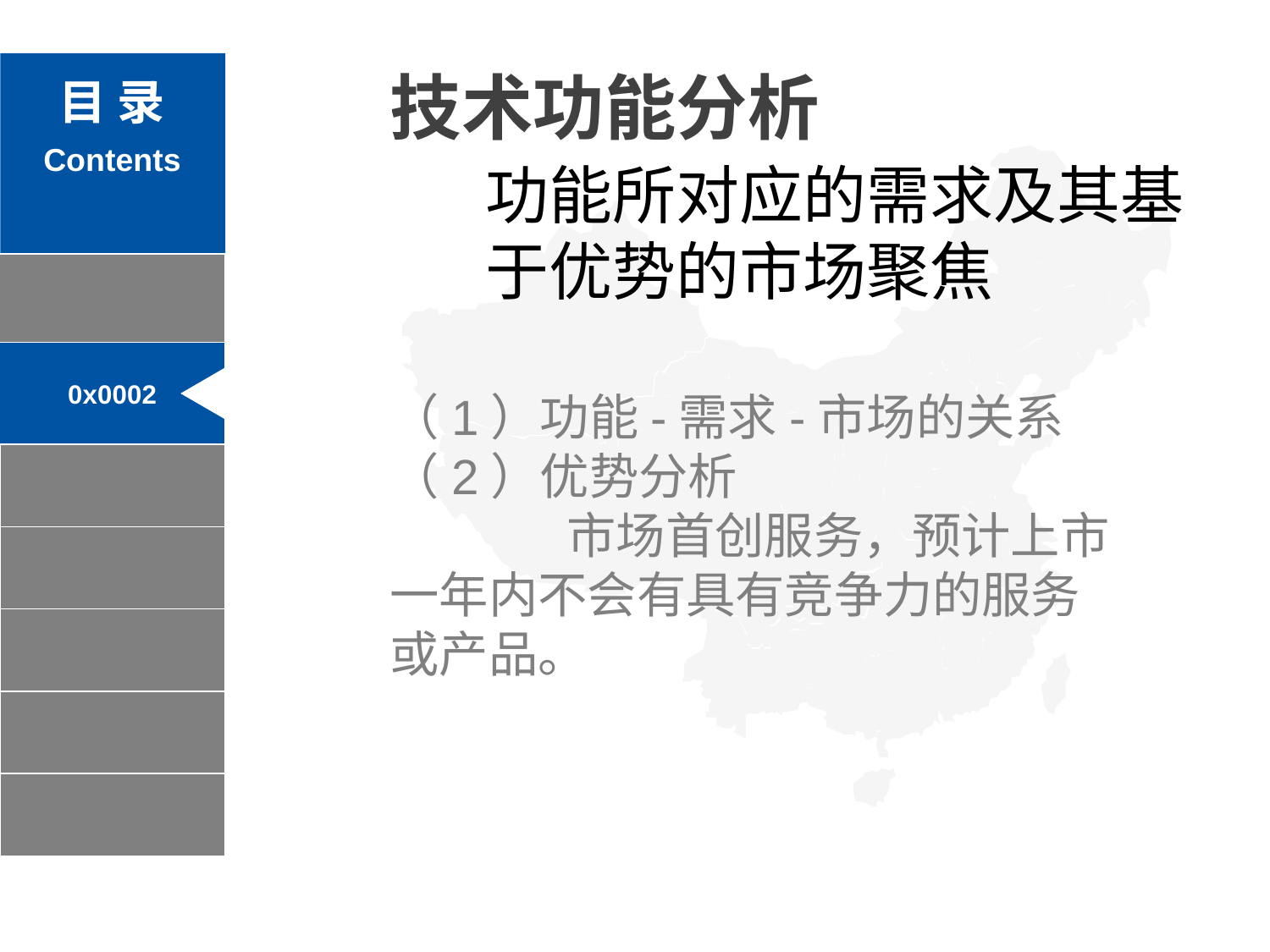

技术功能分析
目 录
Contents

0x0002

功能所对应的需求及其基于优势的市场聚焦

（1）功能-需求-市场的关系
（2）优势分析
               市场首创服务，预计上市一年内不会有具有竞争力的服务或产品。